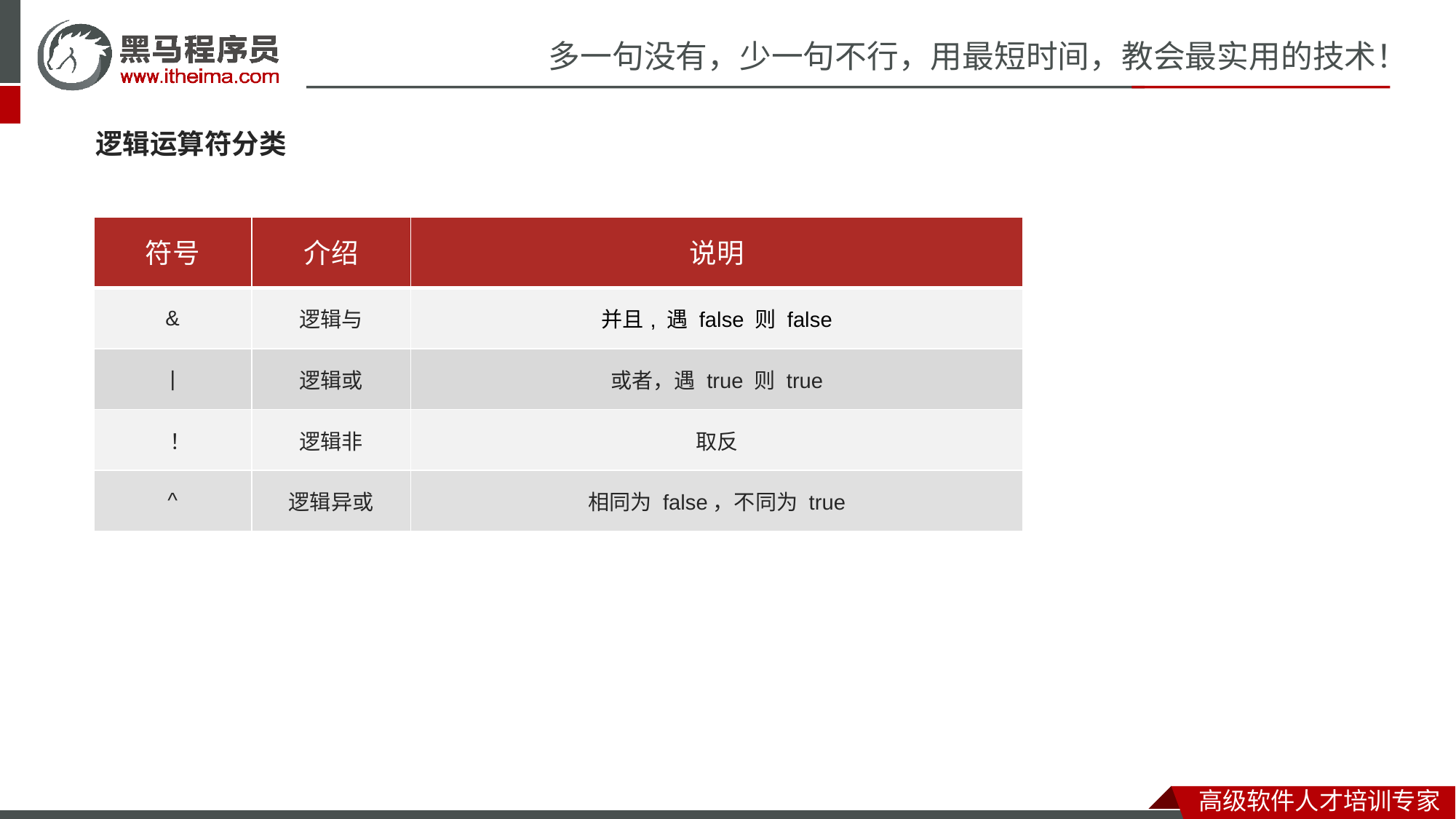

#
逻辑运算符分类
| 符号 | 介绍 | 说明 |
| --- | --- | --- |
| & | 逻辑与 | 并且, 遇 false 则 false |
| | | 逻辑或 | 或者，遇 true 则 true |
| ！ | 逻辑非 | 取反 |
| ^ | 逻辑异或 | 相同为 false，不同为 true |